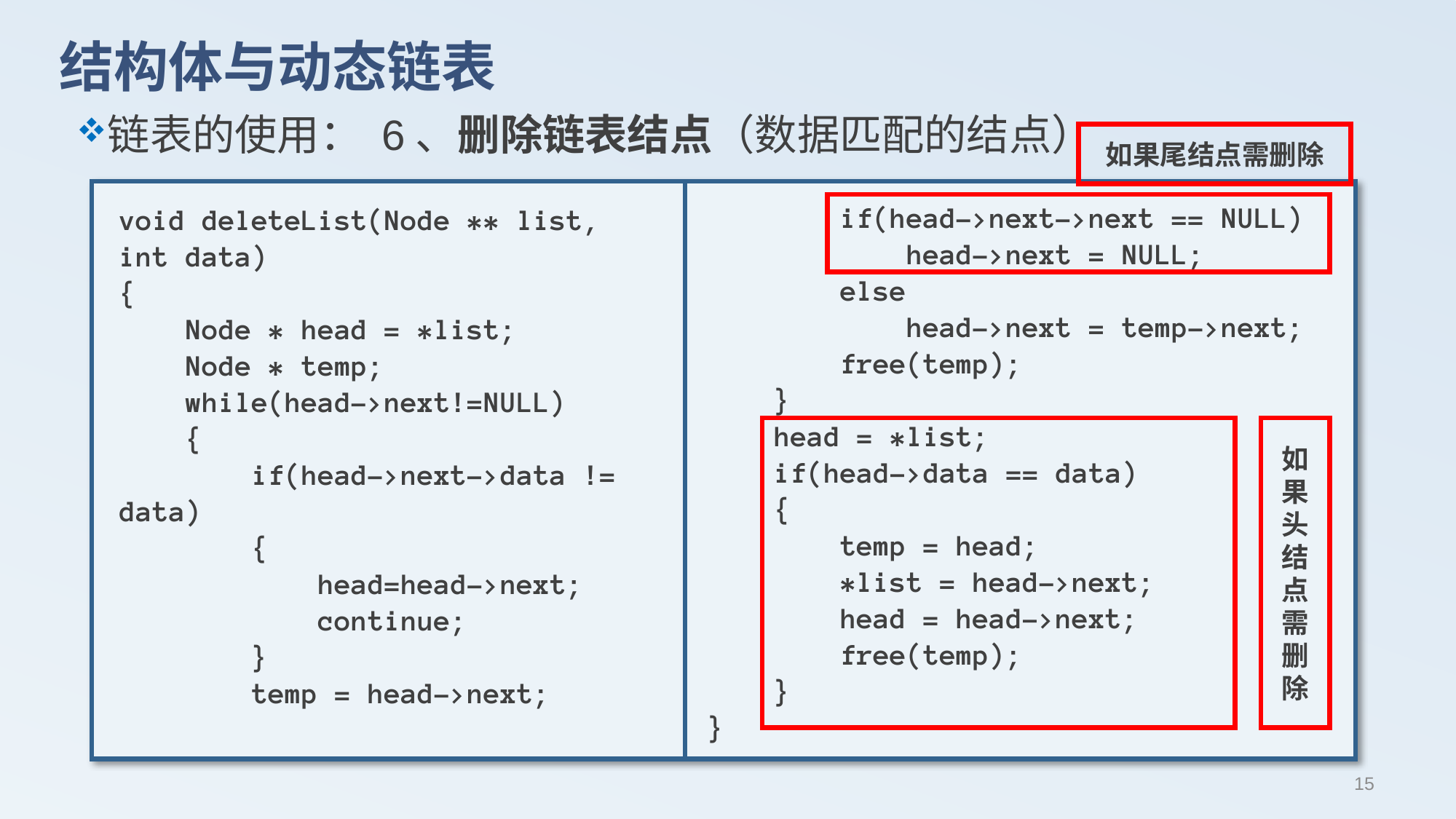

# 结构体与动态链表
链表的使用： 6、删除链表结点（数据匹配的结点）
如果尾结点需删除

        if(head->next->next == NULL)
            head->next = NULL;
        else
            head->next = temp->next;
        free(temp);
    }
    head = *list;
    if(head->data == data)
    {
        temp = head;
        *list = head->next;
        head = head->next;
        free(temp);
    }
}
void deleteList(Node ** list, int data)
{
    Node * head = *list;
    Node * temp;
    while(head->next!=NULL)
    {
        if(head->next->data != data)
        {
            head=head->next;
            continue;
        }
        temp = head->next;

如果头结点需删除